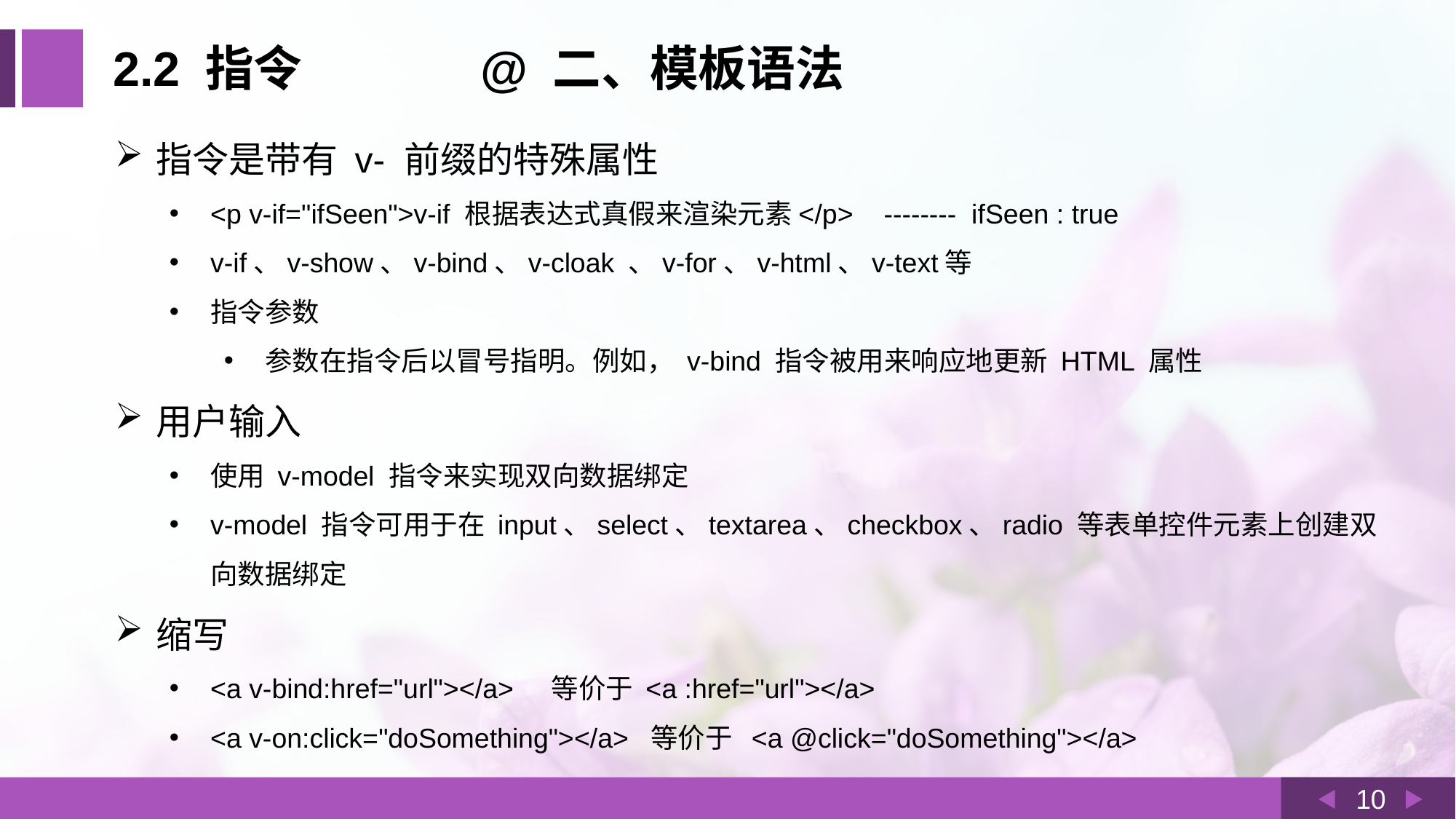

2.2 指令               @ 二、模板语法
指令是带有 v- 前缀的特殊属性
<p v-if="ifSeen">v-if 根据表达式真假来渲染元素</p>    --------  ifSeen : true
v-if、v-show、v-bind、v-cloak 、v-for、v-html、v-text等
指令参数
参数在指令后以冒号指明。例如， v-bind 指令被用来响应地更新 HTML 属性
用户输入
使用 v-model 指令来实现双向数据绑定
v-model 指令可用于在 input、select、textarea、checkbox、radio 等表单控件元素上创建双向数据绑定
缩写
<a v-bind:href="url"></a>    等价于 <a :href="url"></a>
<a v-on:click="doSomething"></a>  等价于  <a @click="doSomething"></a>